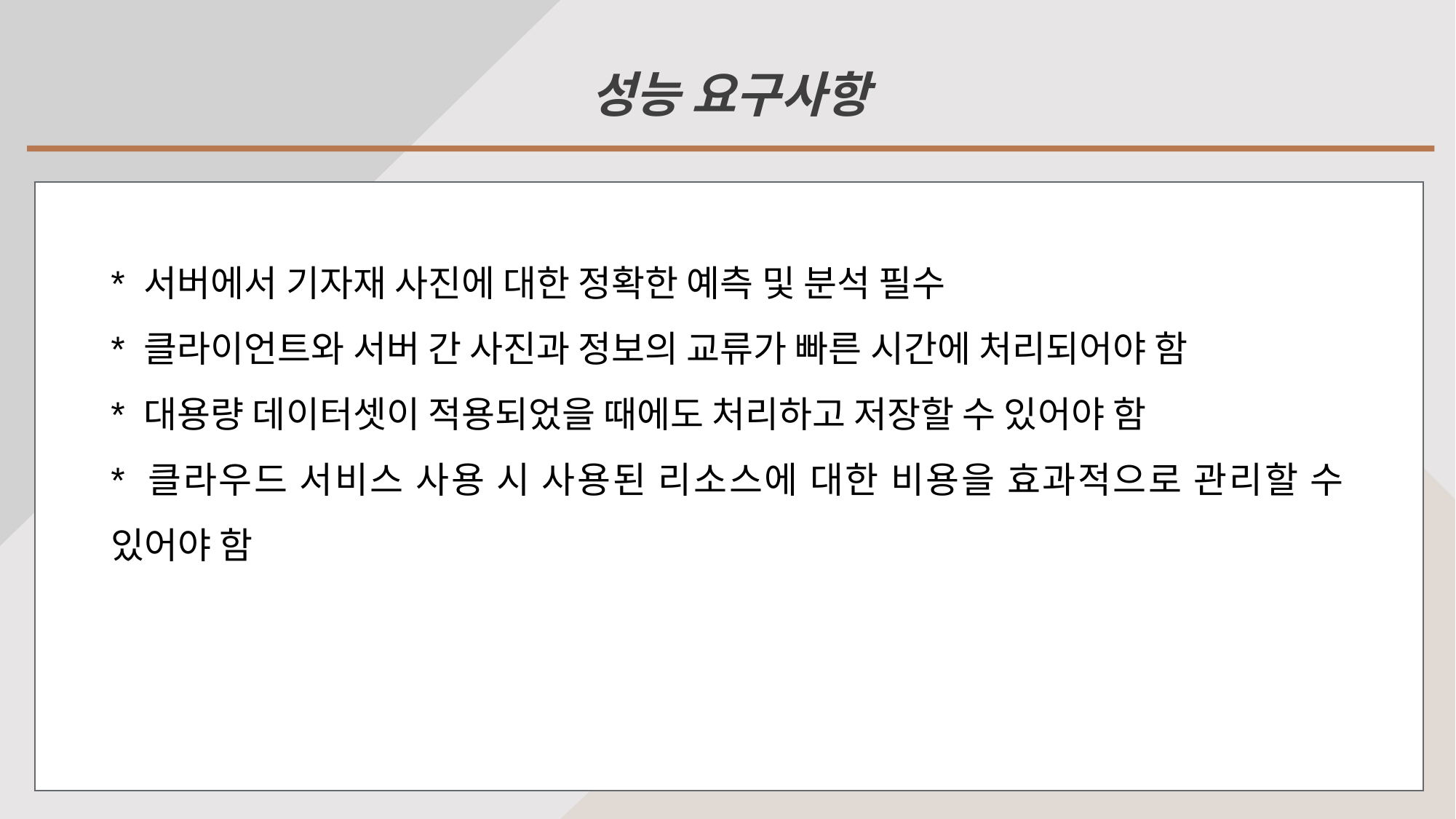

성능 요구사항

* 서버에서 기자재 사진에 대한 정확한 예측 및 분석 필수
* 클라이언트와 서버 간 사진과 정보의 교류가 빠른 시간에 처리되어야 함
* 대용량 데이터셋이 적용되었을 때에도 처리하고 저장할 수 있어야 함
* 클라우드 서비스 사용 시 사용된 리소스에 대한 비용을 효과적으로 관리할 수 있어야 함